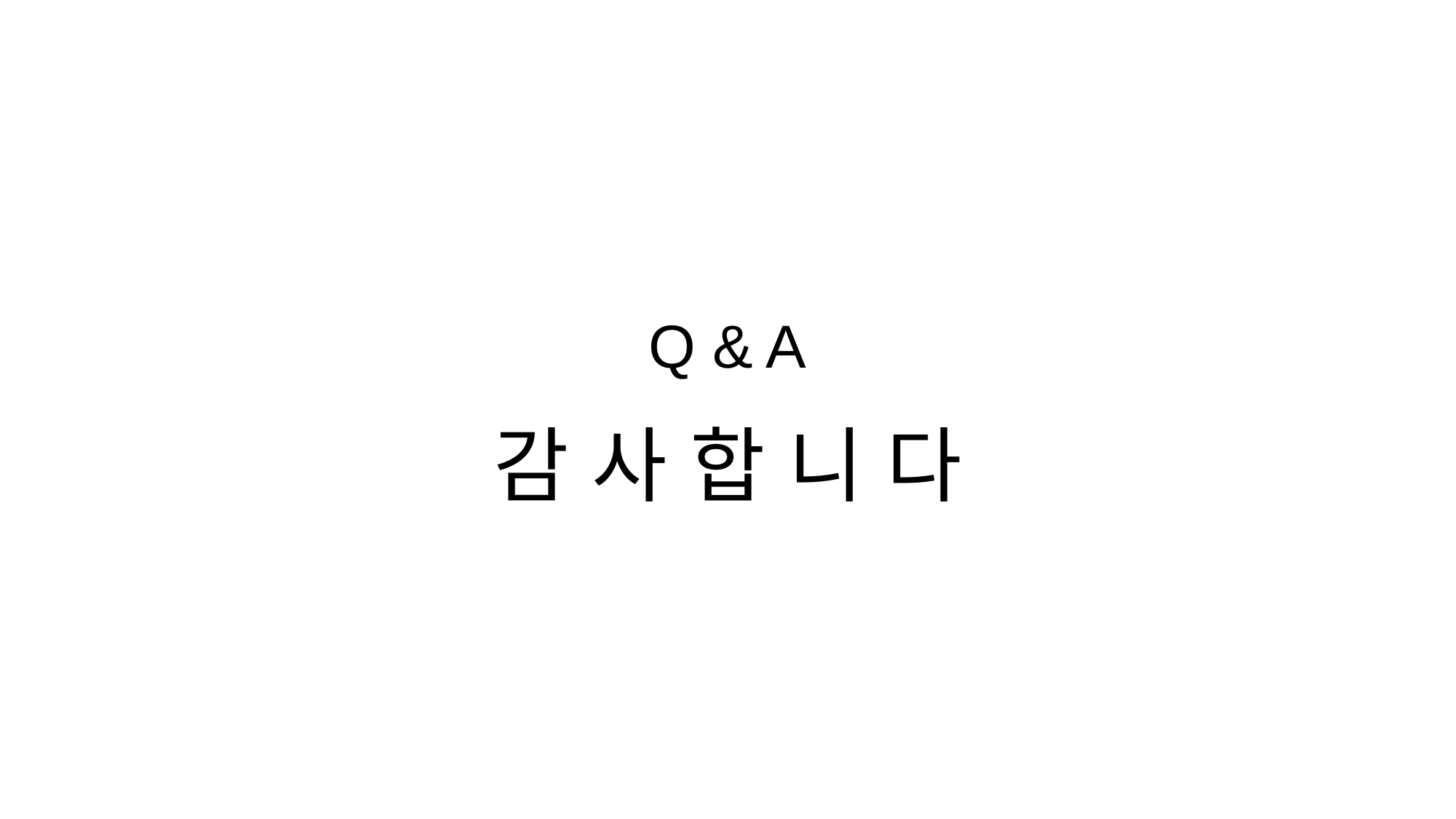

Q & A

감 사 합 니 다